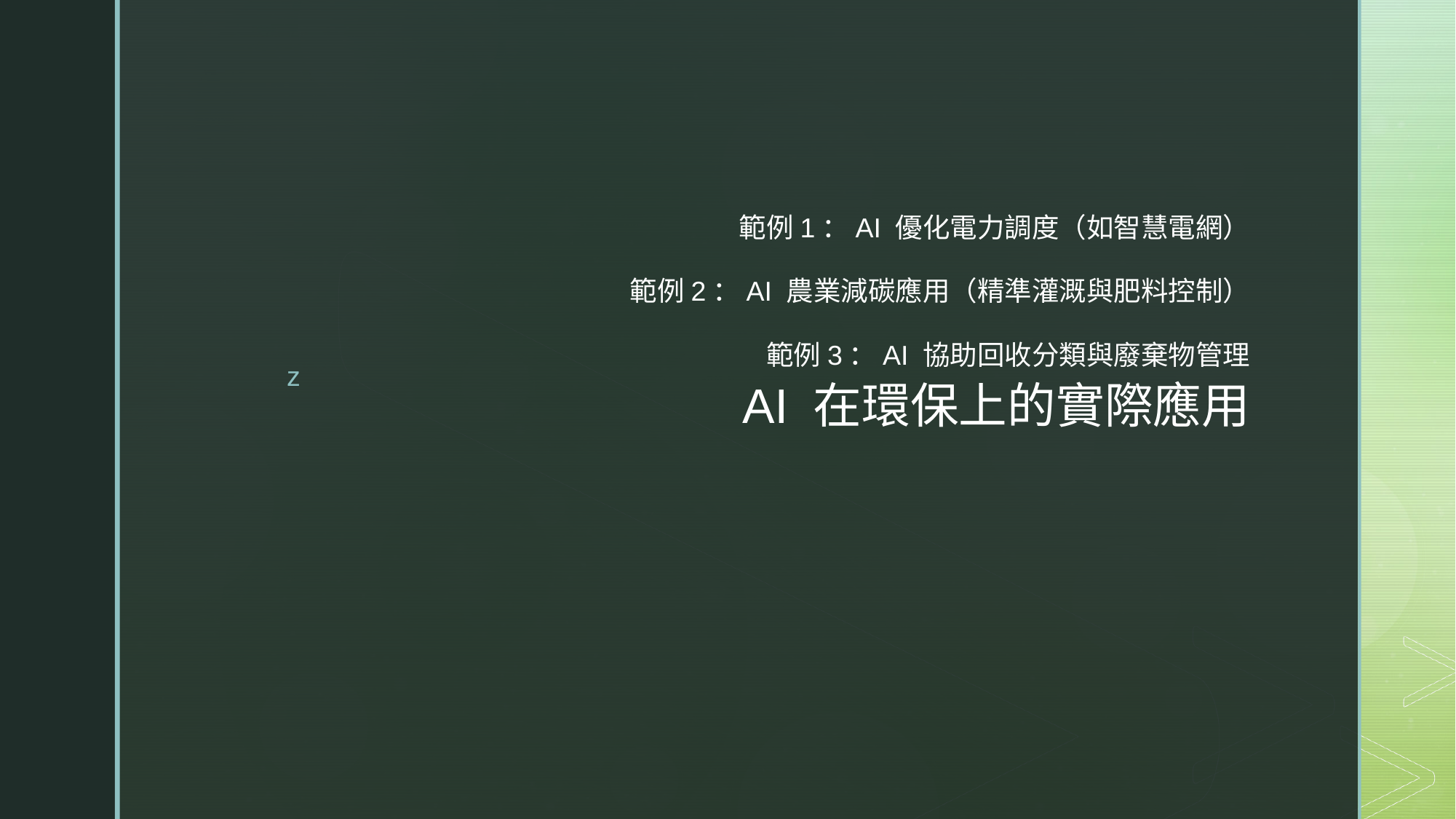

範例1：AI 優化電力調度（如智慧電網）
範例2：AI 農業減碳應用（精準灌溉與肥料控制）
範例3：AI 協助回收分類與廢棄物管理
# AI 在環保上的實際應用